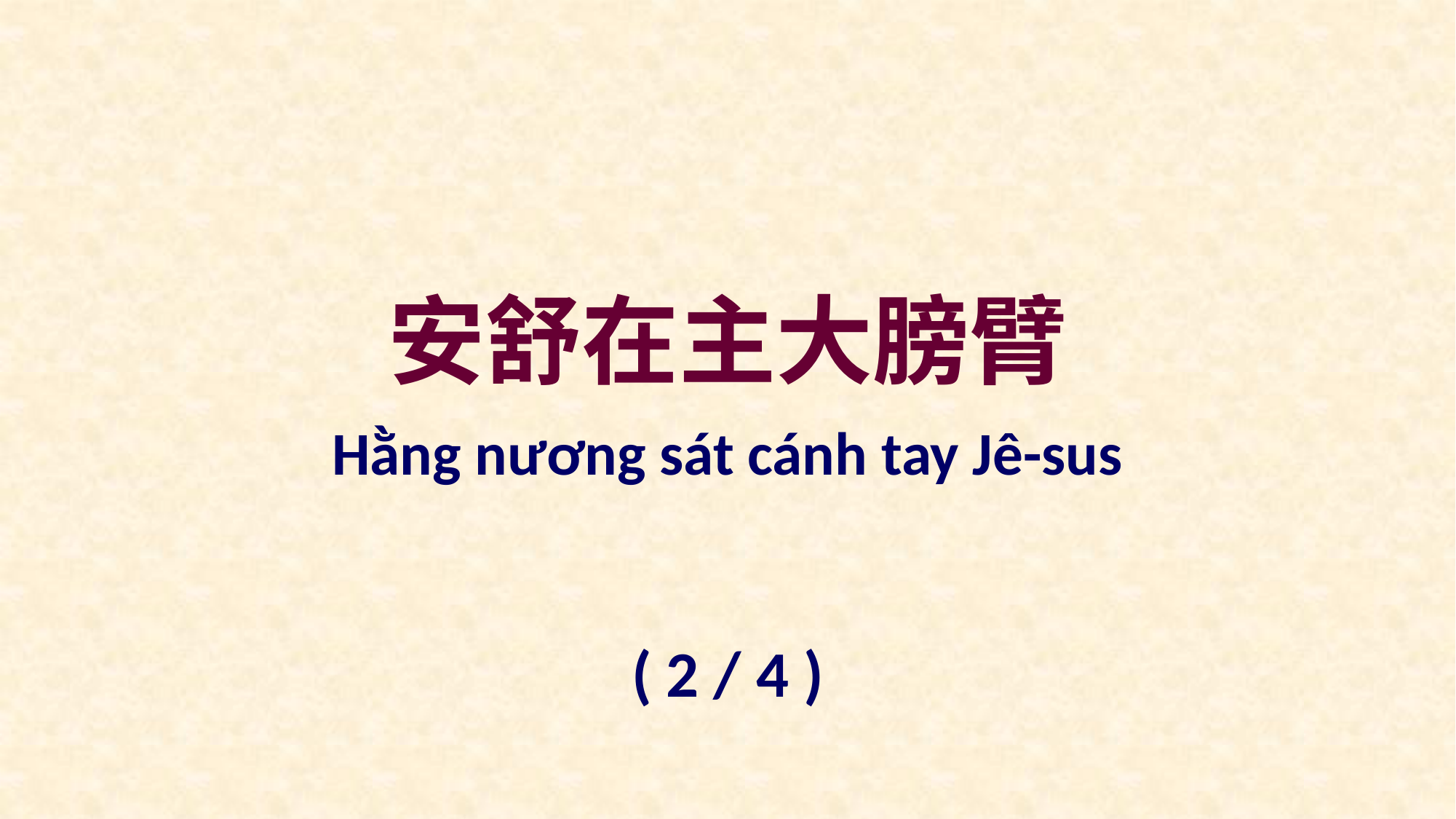

安舒在主大膀臂
Hằng nương sát cánh tay Jê-sus
( 2 / 4 )